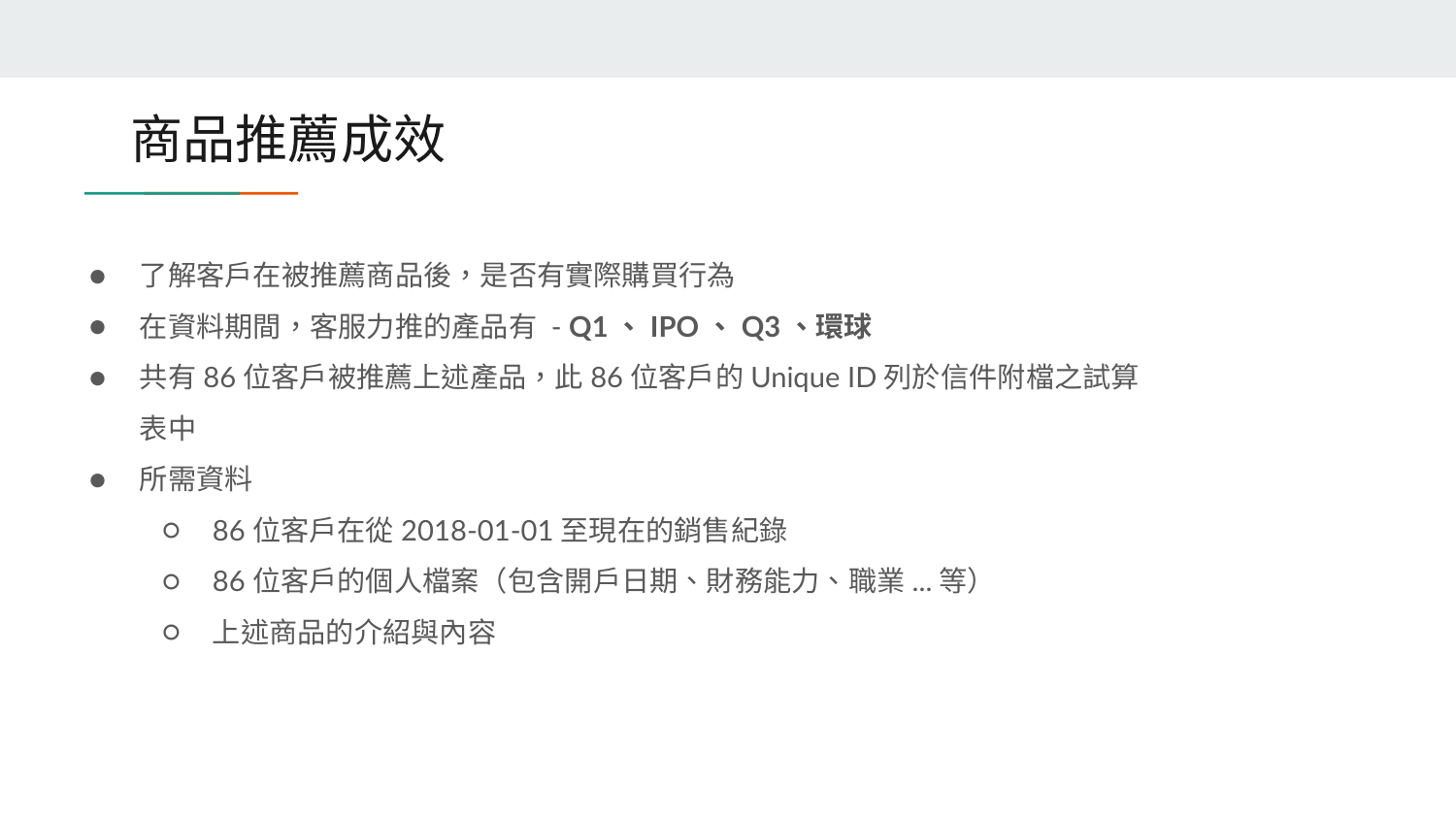

# 商品推薦成效
了解客戶在被推薦商品後，是否有實際購買行為
在資料期間，客服力推的產品有 - Q1、IPO、Q3、環球
共有86位客戶被推薦上述產品，此86位客戶的Unique ID列於信件附檔之試算表中
所需資料
86位客戶在從2018-01-01至現在的銷售紀錄
86位客戶的個人檔案（包含開戶日期、財務能力、職業...等）
上述商品的介紹與內容